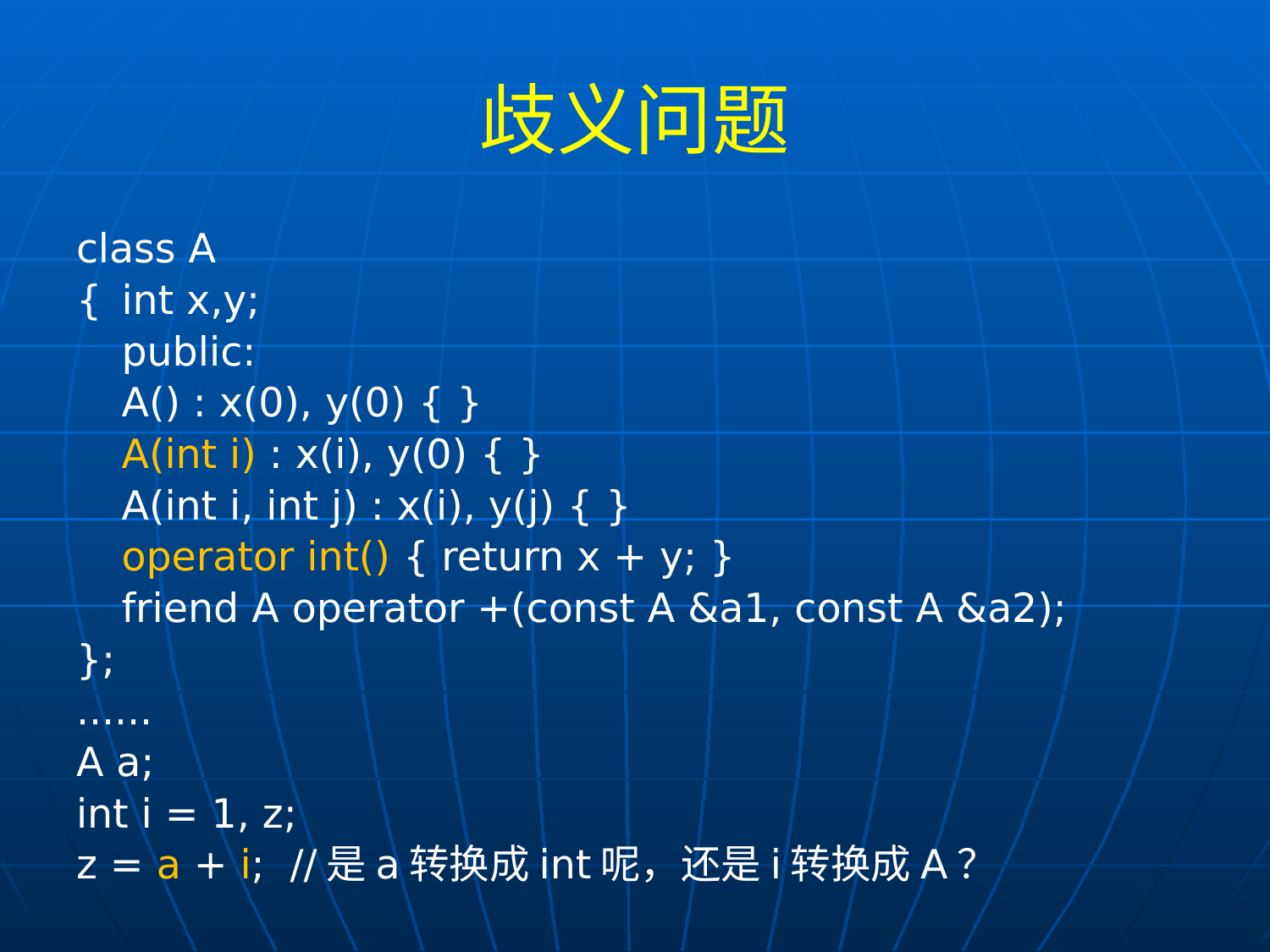

# 歧义问题
class A
{		int x,y;
	public:
		A() : x(0), y(0) { }
		A(int i) : x(i), y(0) { }
		A(int i, int j) : x(i), y(j) { }
		operator int() { return x + y; }
		friend A operator +(const A &a1, const A &a2);
};
......
A a;
int i = 1, z;
z = a + i;  //是a转换成int呢，还是i转换成A？